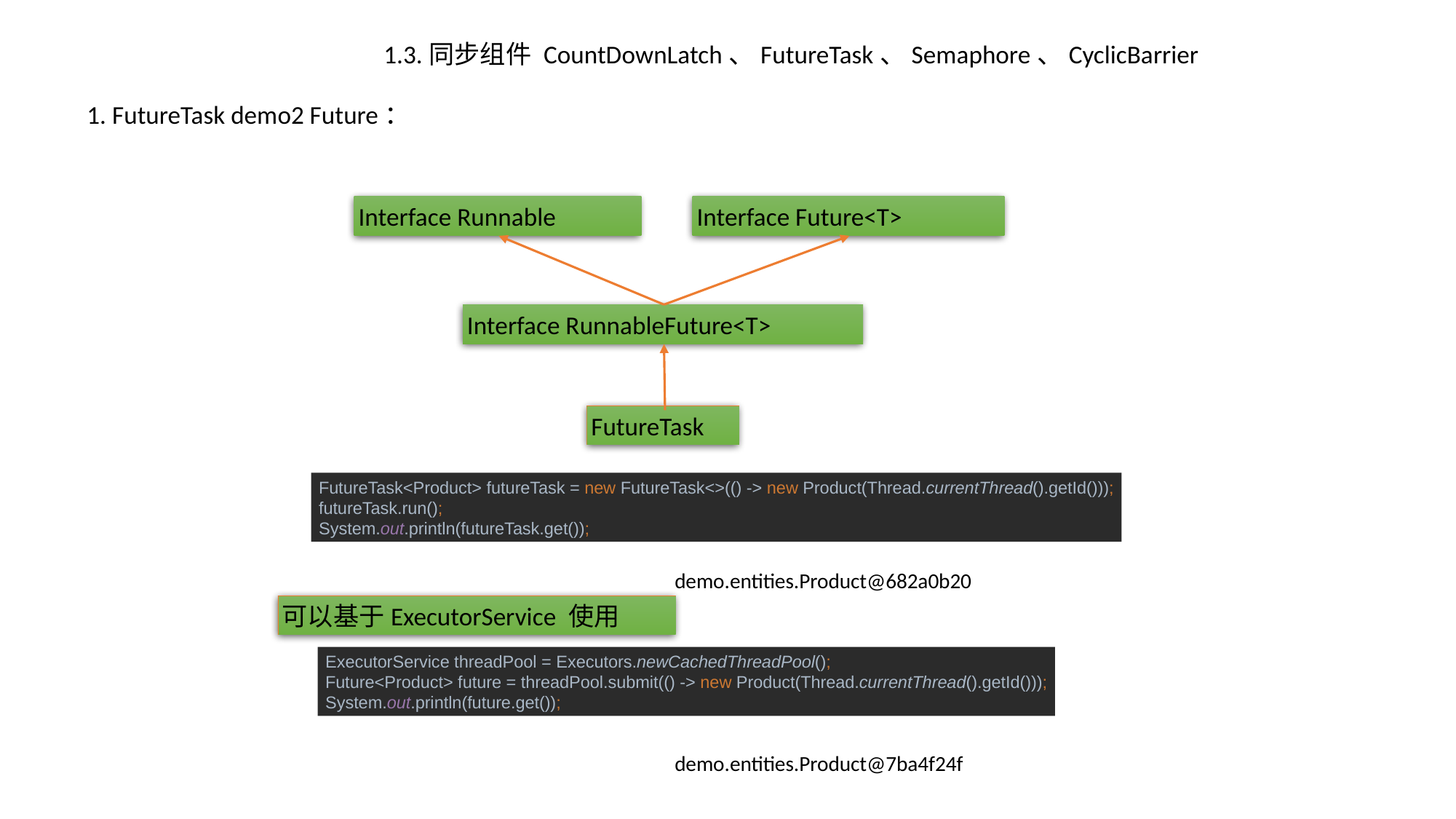

1.3.同步组件 CountDownLatch、FutureTask、Semaphore、CyclicBarrier
1. FutureTask demo2 Future：
Interface Runnable
Interface Future<T>
Interface RunnableFuture<T>
FutureTask
FutureTask<Product> futureTask = new FutureTask<>(() -> new Product(Thread.currentThread().getId()));
futureTask.run();
System.out.println(futureTask.get());
demo.entities.Product@682a0b20
可以基于ExecutorService 使用
ExecutorService threadPool = Executors.newCachedThreadPool();
Future<Product> future = threadPool.submit(() -> new Product(Thread.currentThread().getId()));
System.out.println(future.get());
demo.entities.Product@7ba4f24f